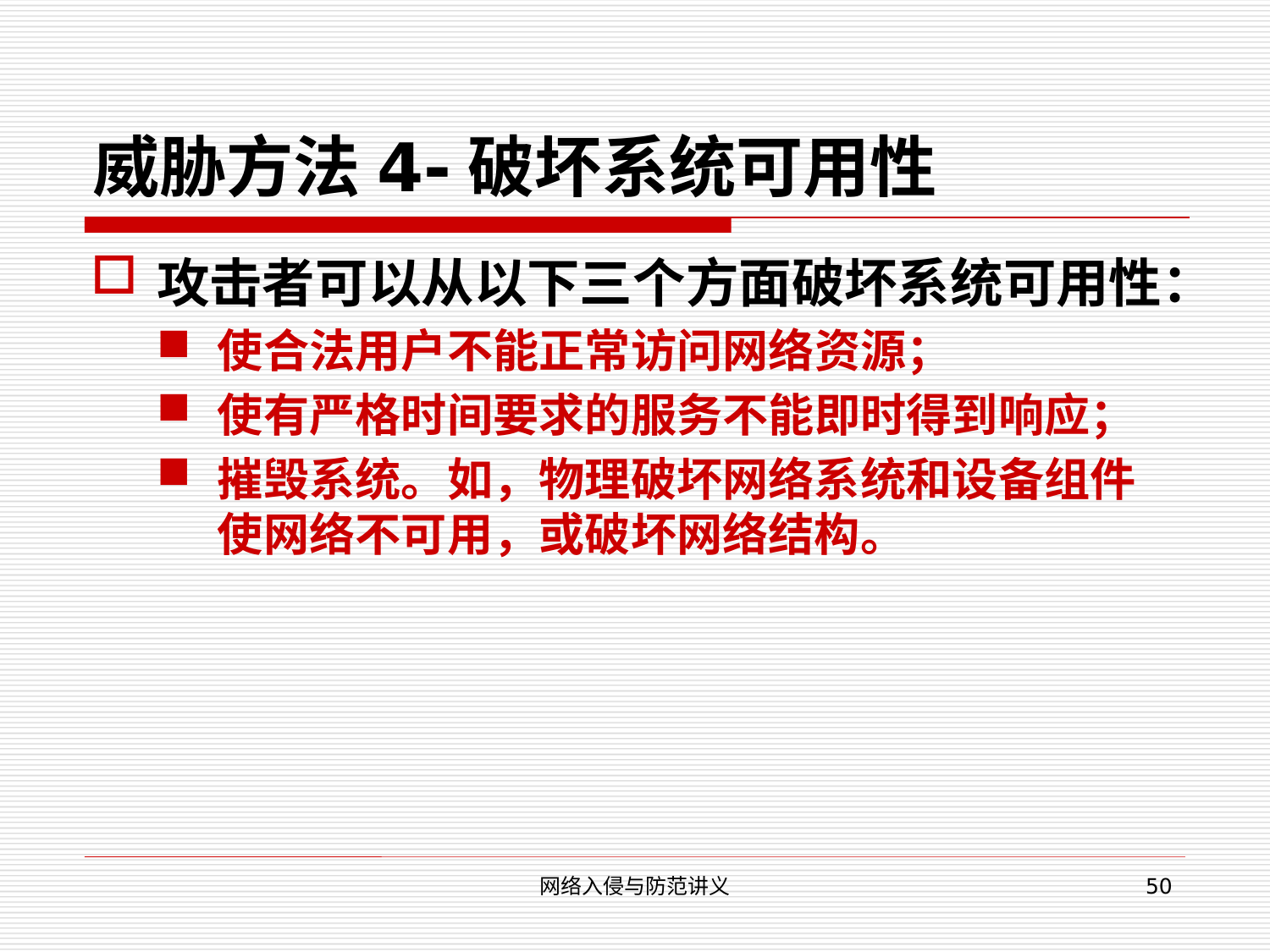

威胁方法4-破坏系统可用性
攻击者可以从以下三个方面破坏系统可用性：
使合法用户不能正常访问网络资源；
使有严格时间要求的服务不能即时得到响应；
摧毁系统。如，物理破坏网络系统和设备组件使网络不可用，或破坏网络结构。

网络入侵与防范讲义
50